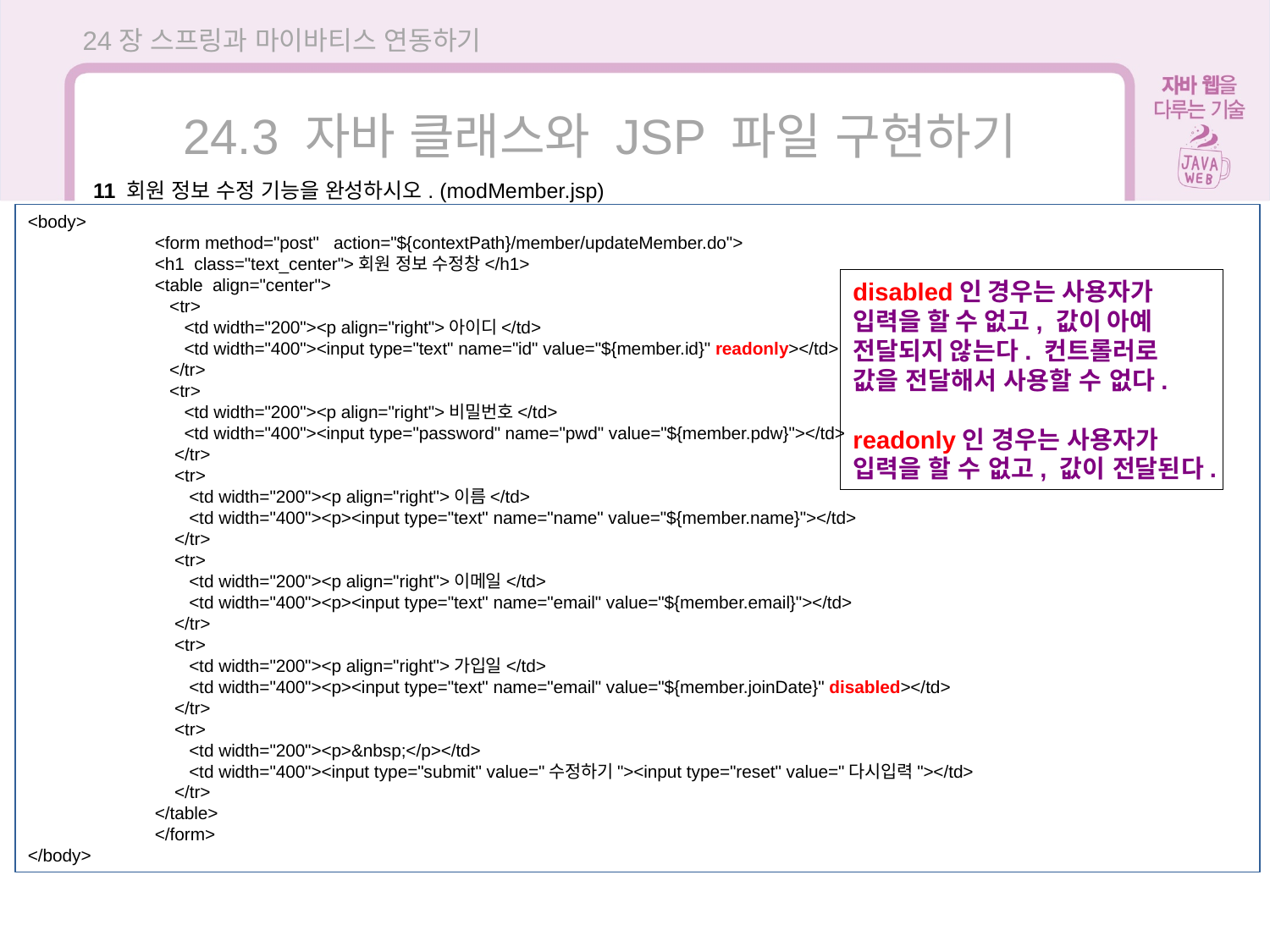

24장 스프링과 마이바티스 연동하기
24.3 자바 클래스와 JSP 파일 구현하기
11 회원 정보 수정 기능을 완성하시오. (modMember.jsp)
<body>
	<form method="post"   action="${contextPath}/member/updateMember.do">
	<h1  class="text_center">회원 정보 수정창</h1>
	<table  align="center">
	   <tr>
	      <td width="200"><p align="right">아이디</td>
	      <td width="400"><input type="text" name="id" value="${member.id}" readonly></td>
	   </tr>
	   <tr>
	      <td width="200"><p align="right">비밀번호</td>
	      <td width="400"><input type="password" name="pwd" value="${member.pdw}"></td>
	    </tr>
	    <tr>
	       <td width="200"><p align="right">이름</td>
	       <td width="400"><p><input type="text" name="name" value="${member.name}"></td>
	    </tr>
	    <tr>
	       <td width="200"><p align="right">이메일</td>
	       <td width="400"><p><input type="text" name="email" value="${member.email}"></td>
	    </tr>
	    <tr>
	       <td width="200"><p align="right">가입일</td>
	       <td width="400"><p><input type="text" name="email" value="${member.joinDate}" disabled></td>
	    </tr>
	    <tr>
	       <td width="200"><p>&nbsp;</p></td>
	       <td width="400"><input type="submit" value="수정하기"><input type="reset" value="다시입력"></td>
	    </tr>
	</table>
	</form>
</body>
disabled인 경우는 사용자가 입력을 할 수 없고, 값이 아예 전달되지 않는다. 컨트롤러로 값을 전달해서 사용할 수 없다.

readonly인 경우는 사용자가 입력을 할 수 없고, 값이 전달된다.